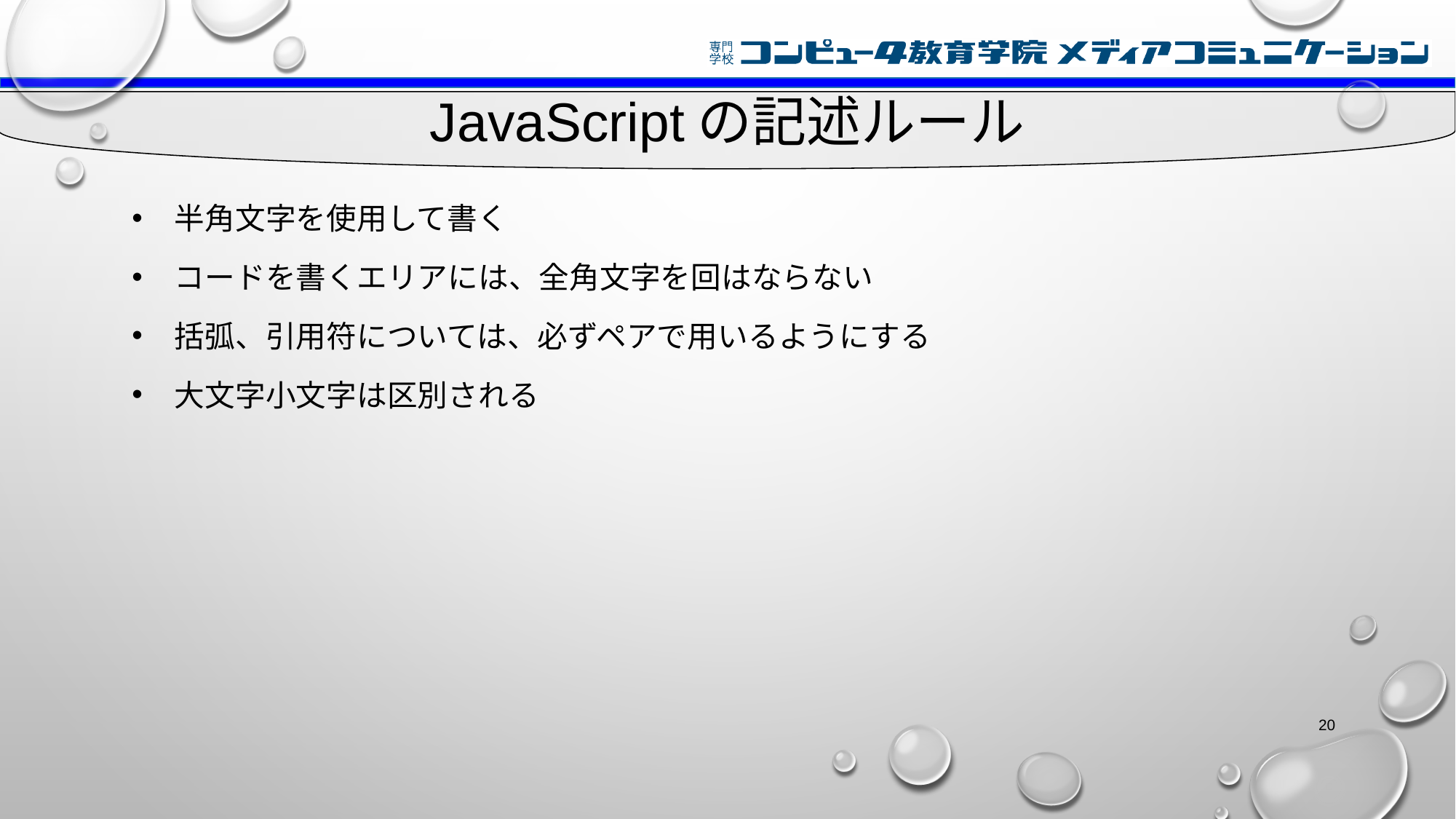

# JavaScriptの記述ルール
半角文字を使用して書く
コードを書くエリアには、全角文字を回はならない
括弧、引用符については、必ずペアで用いるようにする
大文字小文字は区別される

20